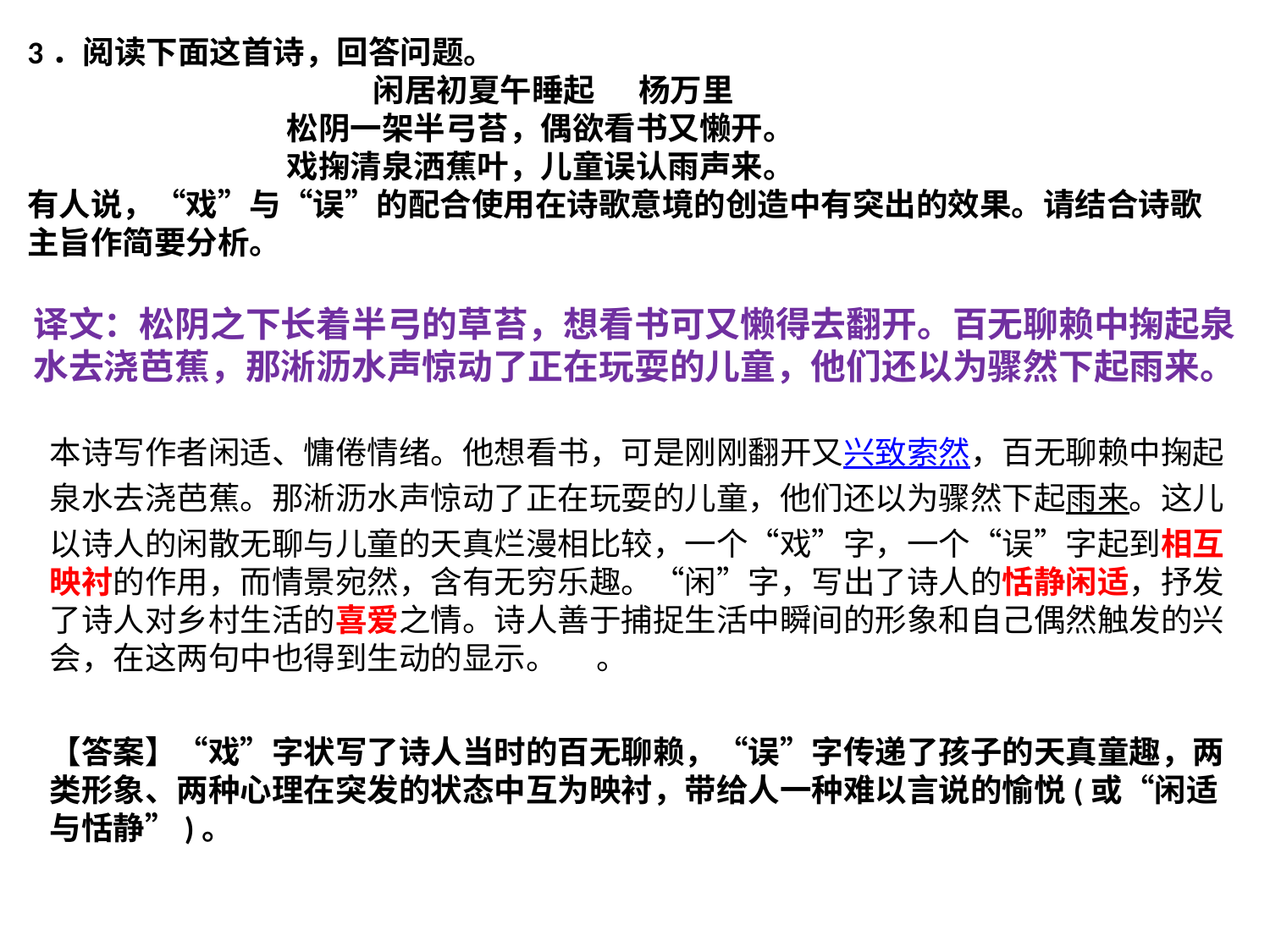

3．阅读下面这首诗，回答问题。
                                               闲居初夏午睡起      杨万里
                                   松阴一架半弓苔，偶欲看书又懒开。
                                   戏掬清泉洒蕉叶，儿童误认雨声来。
有人说，“戏”与“误”的配合使用在诗歌意境的创造中有突出的效果。请结合诗歌主旨作简要分析。
译文：松阴之下长着半弓的草苔，想看书可又懒得去翻开。百无聊赖中掬起泉水去浇芭蕉，那淅沥水声惊动了正在玩耍的儿童，他们还以为骤然下起雨来。
本诗写作者闲适、慵倦情绪。他想看书，可是刚刚翻开又兴致索然，百无聊赖中掬起泉水去浇芭蕉。那淅沥水声惊动了正在玩耍的儿童，他们还以为骤然下起雨来。这儿以诗人的闲散无聊与儿童的天真烂漫相比较，一个“戏”字，一个“误”字起到相互映衬的作用，而情景宛然，含有无穷乐趣。“闲”字，写出了诗人的恬静闲适，抒发了诗人对乡村生活的喜爱之情。诗人善于捕捉生活中瞬间的形象和自己偶然触发的兴会，在这两句中也得到生动的显示。 　。
【答案】“戏”字状写了诗人当时的百无聊赖，“误”字传递了孩子的天真童趣，两类形象、两种心理在突发的状态中互为映衬，带给人一种难以言说的愉悦(或“闲适与恬静”)。